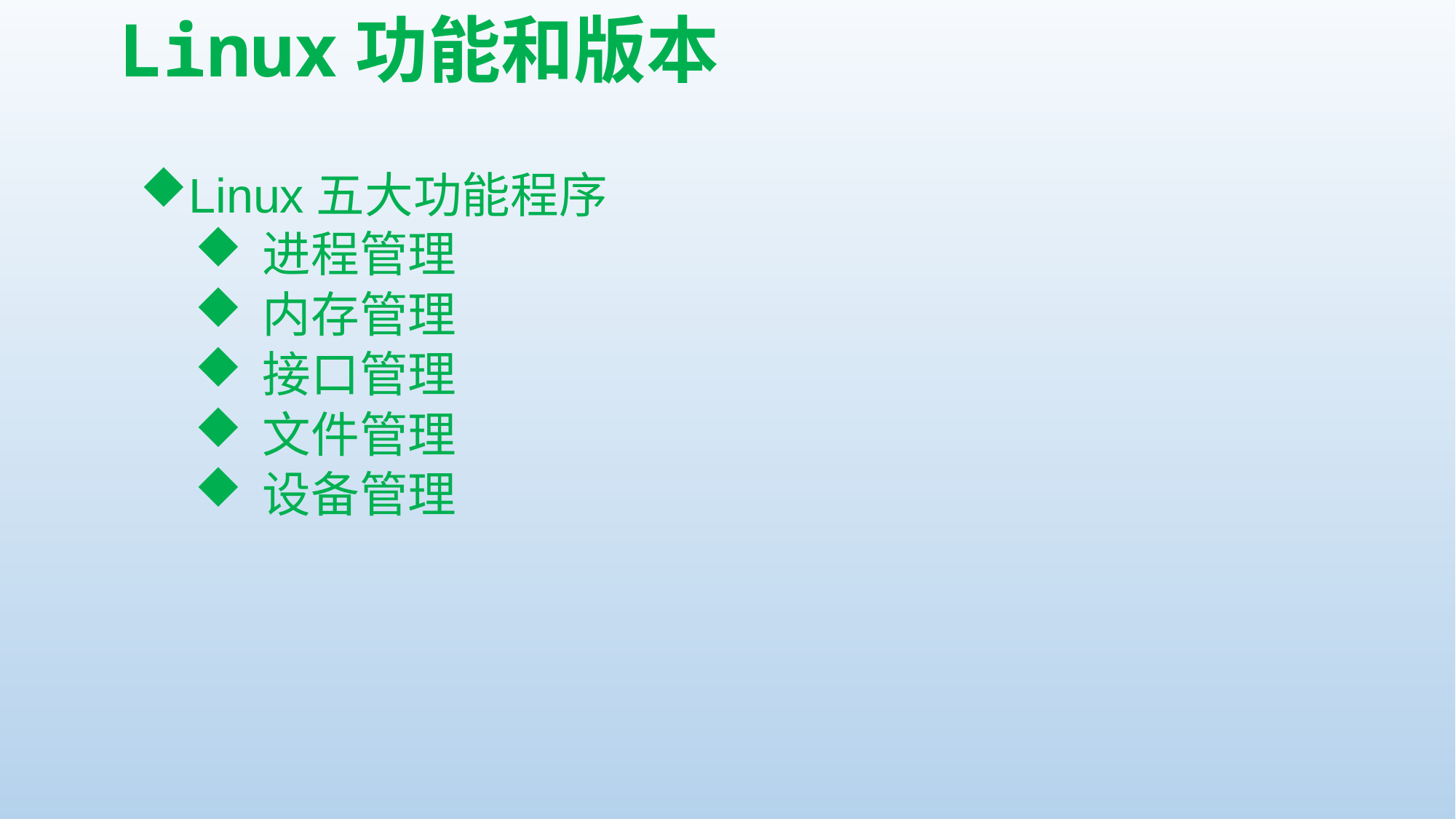

# Linux功能和版本
Linux五大功能程序
	进程管理
	内存管理
	接口管理
	文件管理
	设备管理